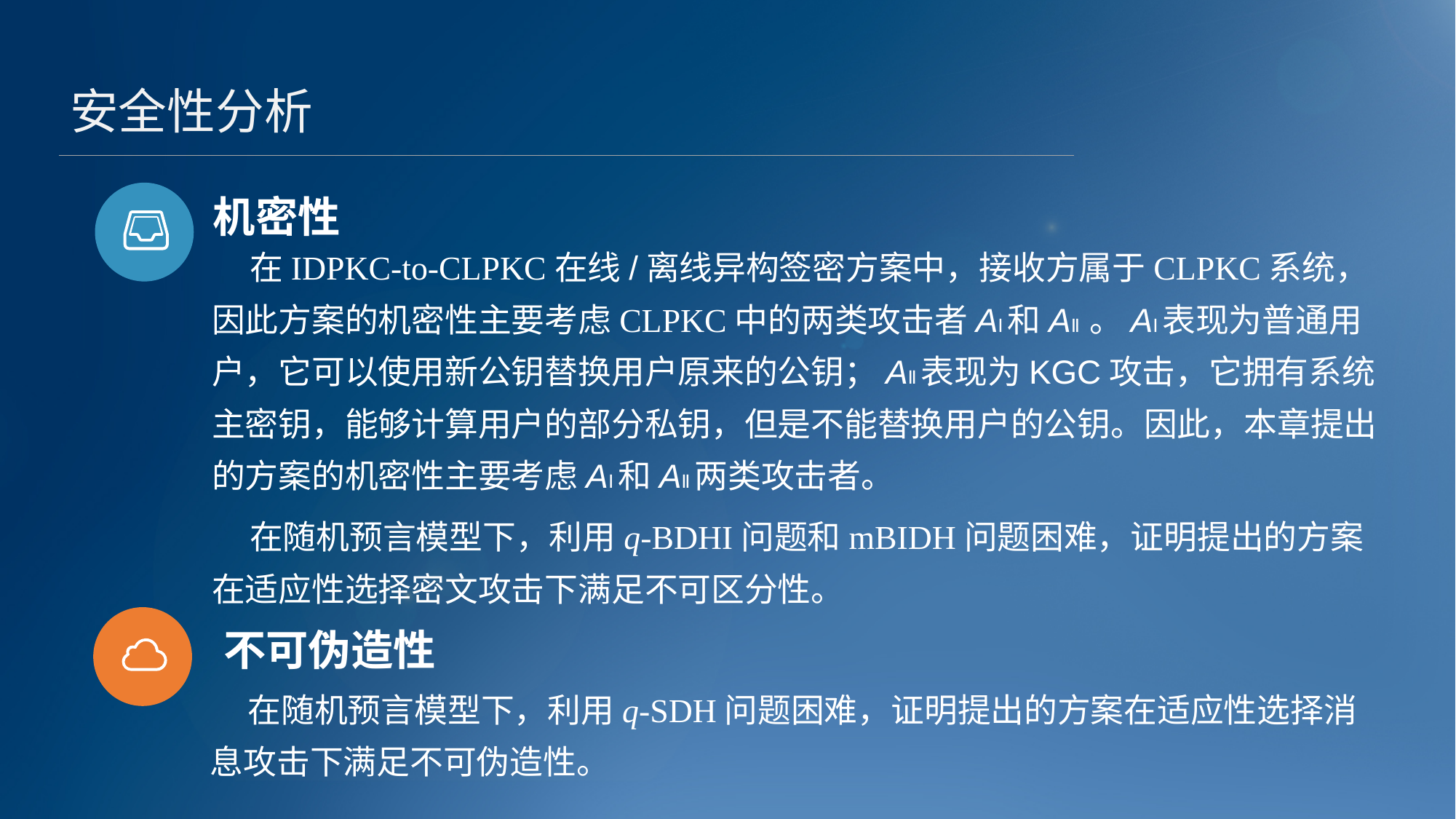

安全性分析
机密性

    在IDPKC-to-CLPKC在线/离线异构签密方案中，接收方属于CLPKC系统，因此方案的机密性主要考虑CLPKC中的两类攻击者AⅠ和AⅡ 。AⅠ表现为普通用户，它可以使用新公钥替换用户原来的公钥；AⅡ表现为KGC攻击，它拥有系统主密钥，能够计算用户的部分私钥，但是不能替换用户的公钥。因此，本章提出的方案的机密性主要考虑AⅠ和AⅡ两类攻击者。
    在随机预言模型下，利用q-BDHI问题和mBIDH问题困难，证明提出的方案在适应性选择密文攻击下满足不可区分性。
不可伪造性

    在随机预言模型下，利用q-SDH问题困难，证明提出的方案在适应性选择消息攻击下满足不可伪造性。